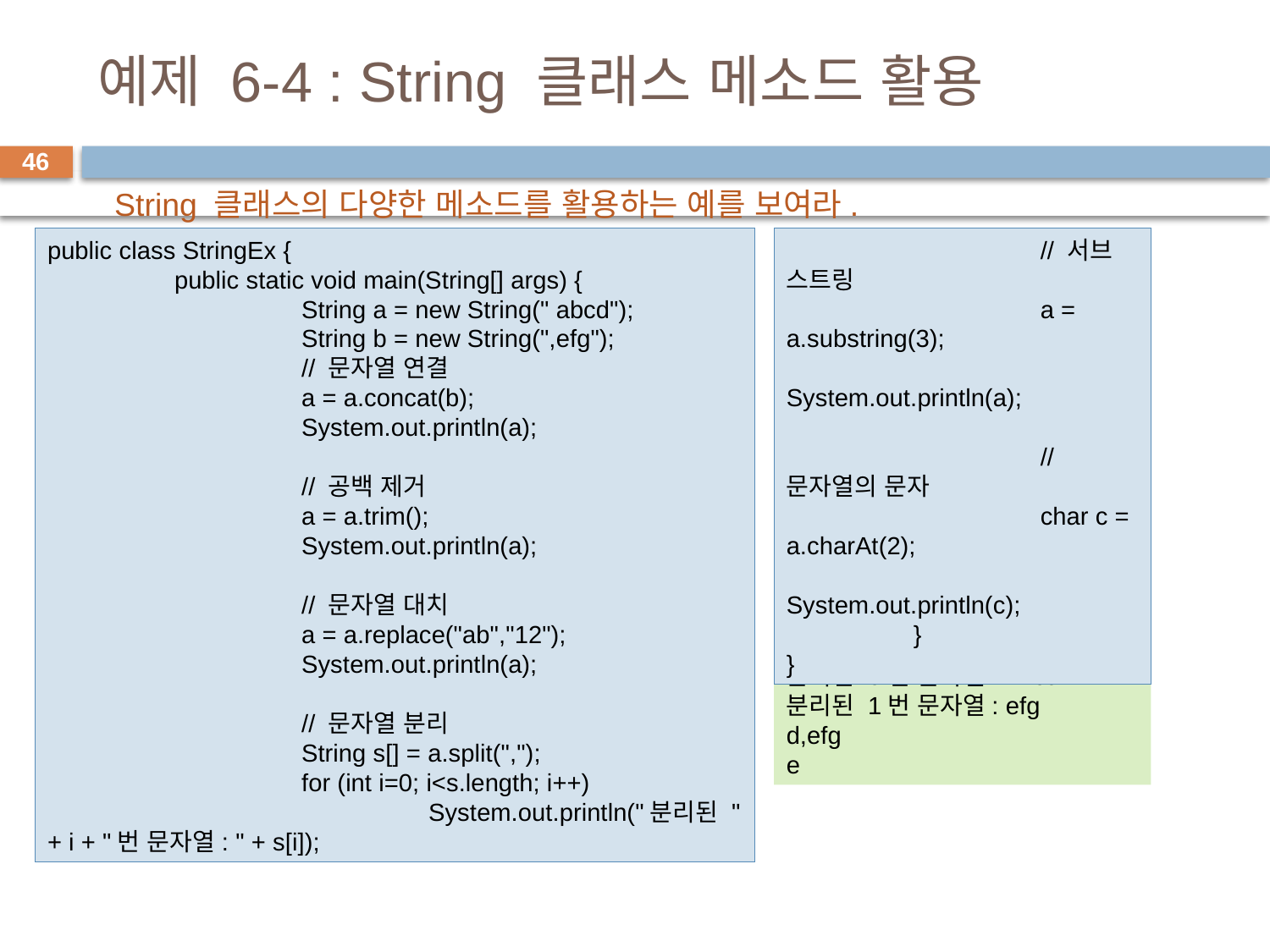

# 예제 6-4 : String 클래스 메소드 활용
46
String 클래스의 다양한 메소드를 활용하는 예를 보여라.
public class StringEx {
	public static void main(String[] args) {
		String a = new String(" abcd");
		String b = new String(",efg");
		// 문자열 연결
		a = a.concat(b);
		System.out.println(a);

		// 공백 제거
		a = a.trim();
		System.out.println(a);

		// 문자열 대치
		a = a.replace("ab","12");
		System.out.println(a);

		// 문자열 분리
		String s[] = a.split(",");
		for (int i=0; i<s.length; i++)
			System.out.println("분리된 " + i + "번 문자열: " + s[i]);
		// 서브 스트링
		a = a.substring(3);
		System.out.println(a);

		// 문자열의 문자
		char c = a.charAt(2);
		System.out.println(c);
	}
}
 abcd,efg
abcd,efg
12cd,efg
분리된 0번 문자열: 12cd
분리된 1번 문자열: efg
d,efg
e